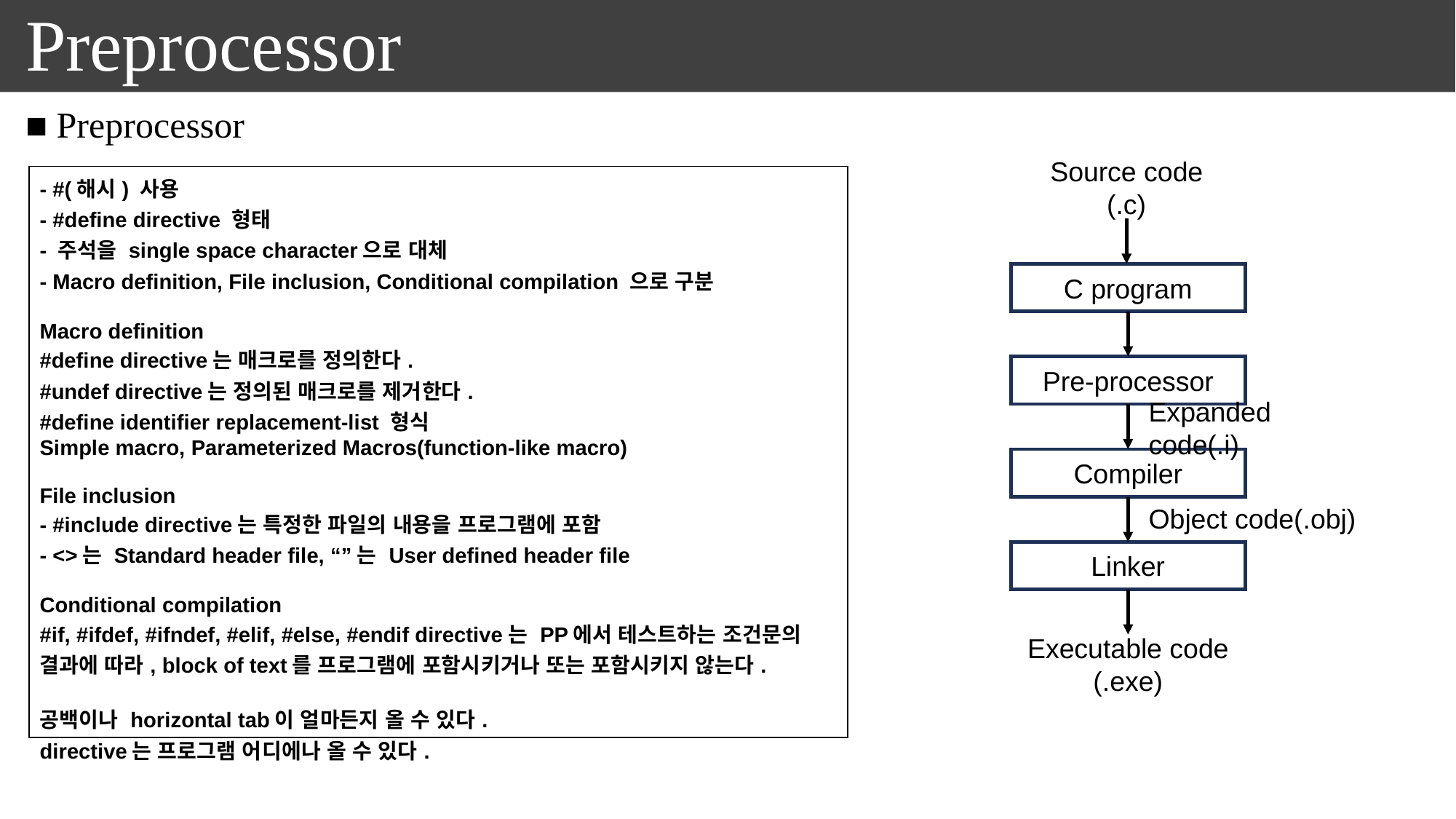

Preprocessor
■ Preprocessor
Source code
(.c)
C program
Pre-processor
Compiler
Linker
Object code(.obj)
Executable code
(.exe)
Expanded code(.i)
| - #(해시) 사용 - #define directive 형태 - 주석을 single space character으로 대체 - Macro definition, File inclusion, Conditional compilation 으로 구분 Macro definition #define directive는 매크로를 정의한다. #undef directive는 정의된 매크로를 제거한다. #define identifier replacement-list 형식 Simple macro, Parameterized Macros(function-like macro) File inclusion - #include directive는 특정한 파일의 내용을 프로그램에 포함 - <>는 Standard header file, “”는 User defined header file Conditional compilation #if, #ifdef, #ifndef, #elif, #else, #endif directive는 PP에서 테스트하는 조건문의 결과에 따라, block of text를 프로그램에 포함시키거나 또는 포함시키지 않는다. 공백이나 horizontal tab이 얼마든지 올 수 있다. directive는 프로그램 어디에나 올 수 있다. |
| --- |